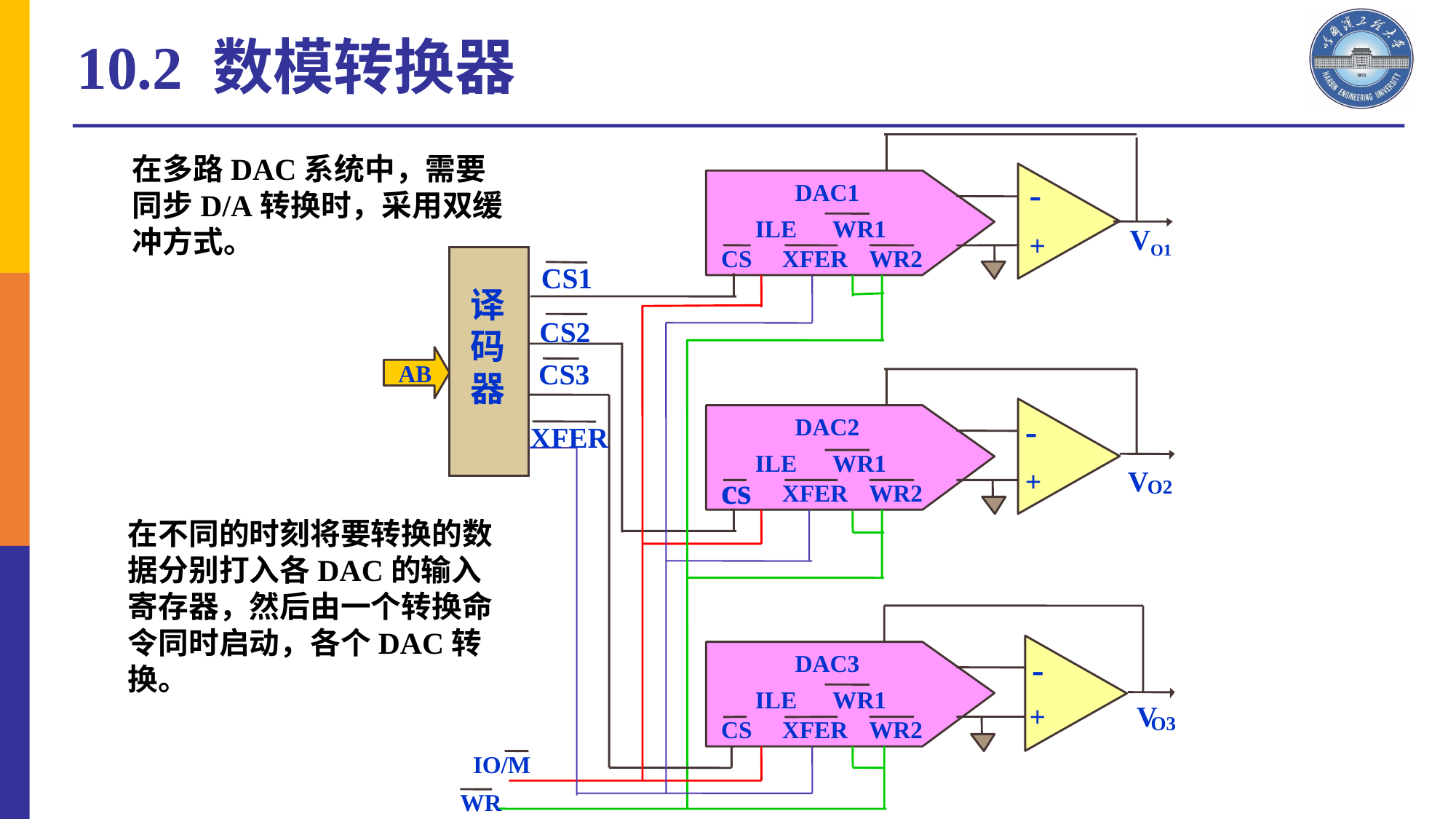

10.2 数模转换器

-
DAC1

ILE      WR1

VO1
+

CS

 XFER

 WR2

CS1

译码器

CS2

CS3

AB

-
DAC2

XFER

ILE      WR1

+
V
cs

O2

 XFER

 WR2

-
DAC3

ILE      WR1

+
V

O3
CS

 XFER

 WR2

IO/M

WR

在多路DAC系统中，需要同步D/A转换时，采用双缓冲方式。
在不同的时刻将要转换的数据分别打入各DAC的输入寄存器，然后由一个转换命令同时启动，各个DAC转换。